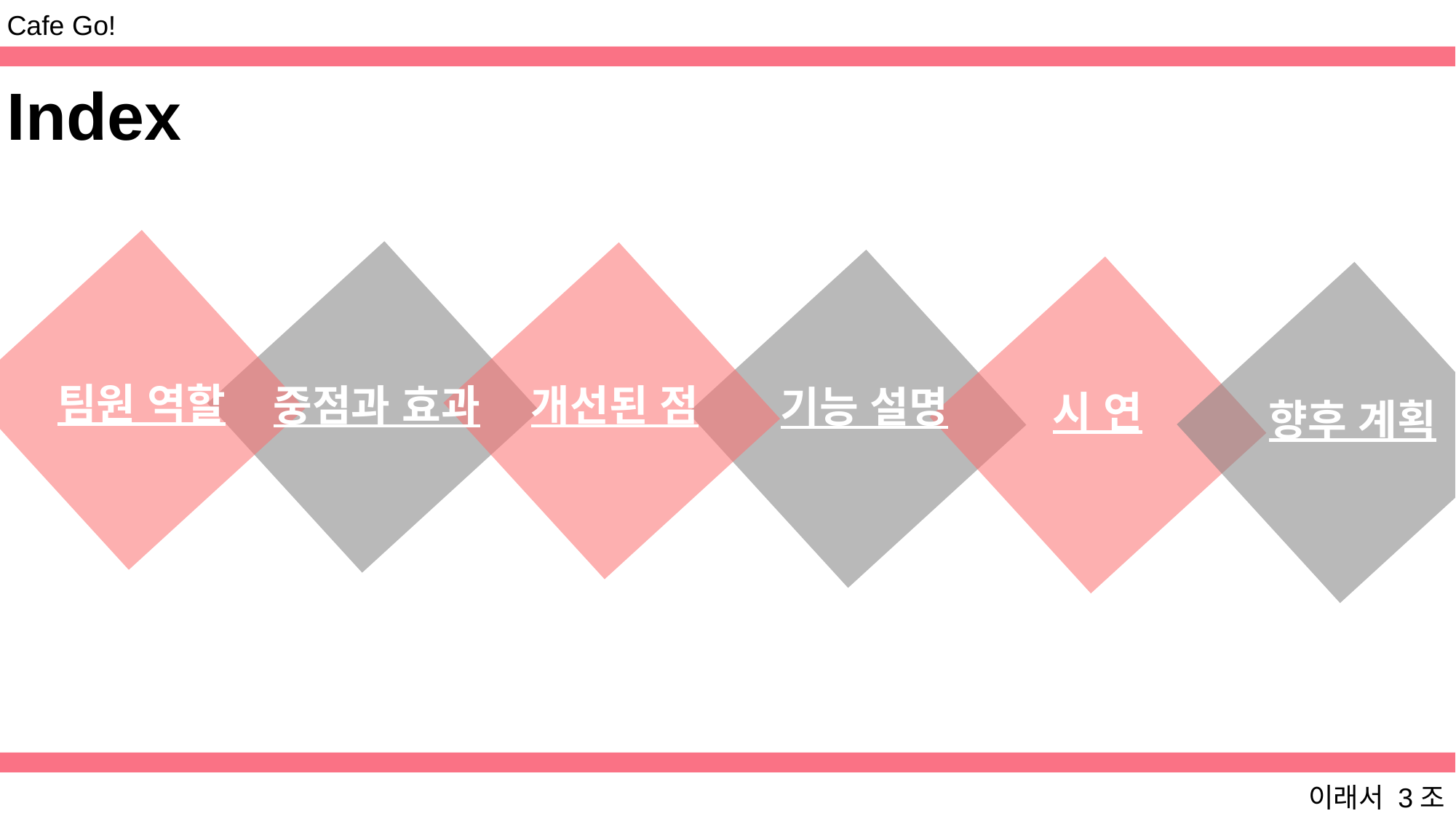

Cafe Go!

Index

팀원 역할
중점과 효과
개선된 점
기능 설명
시 연
향후 계획

이래서 3조